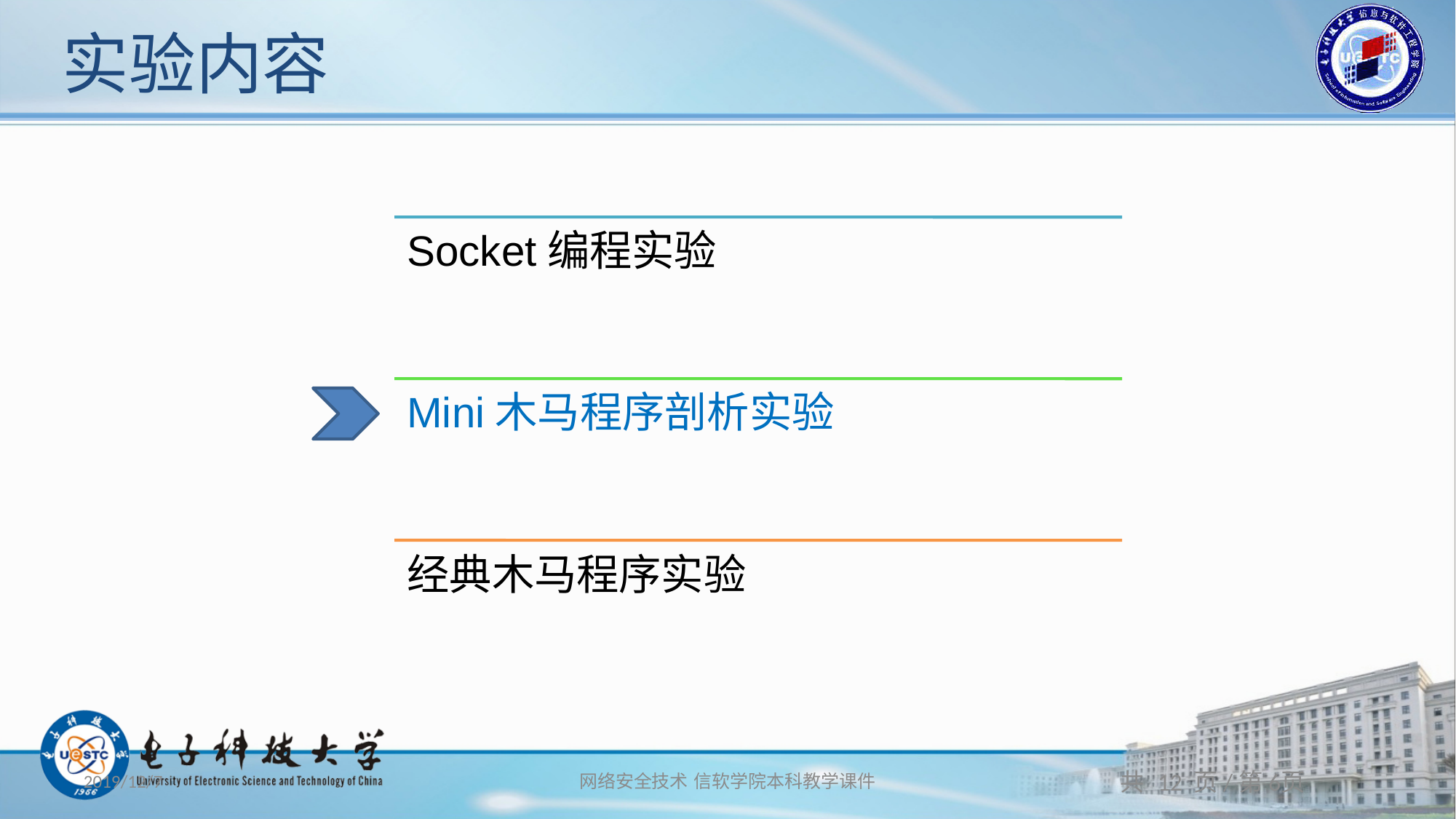

# 实验内容
Socket编程实验
Mini木马程序剖析实验
经典木马程序实验

2019/12/7
网络安全技术 信软学院本科教学课件
共 12 页/第6页